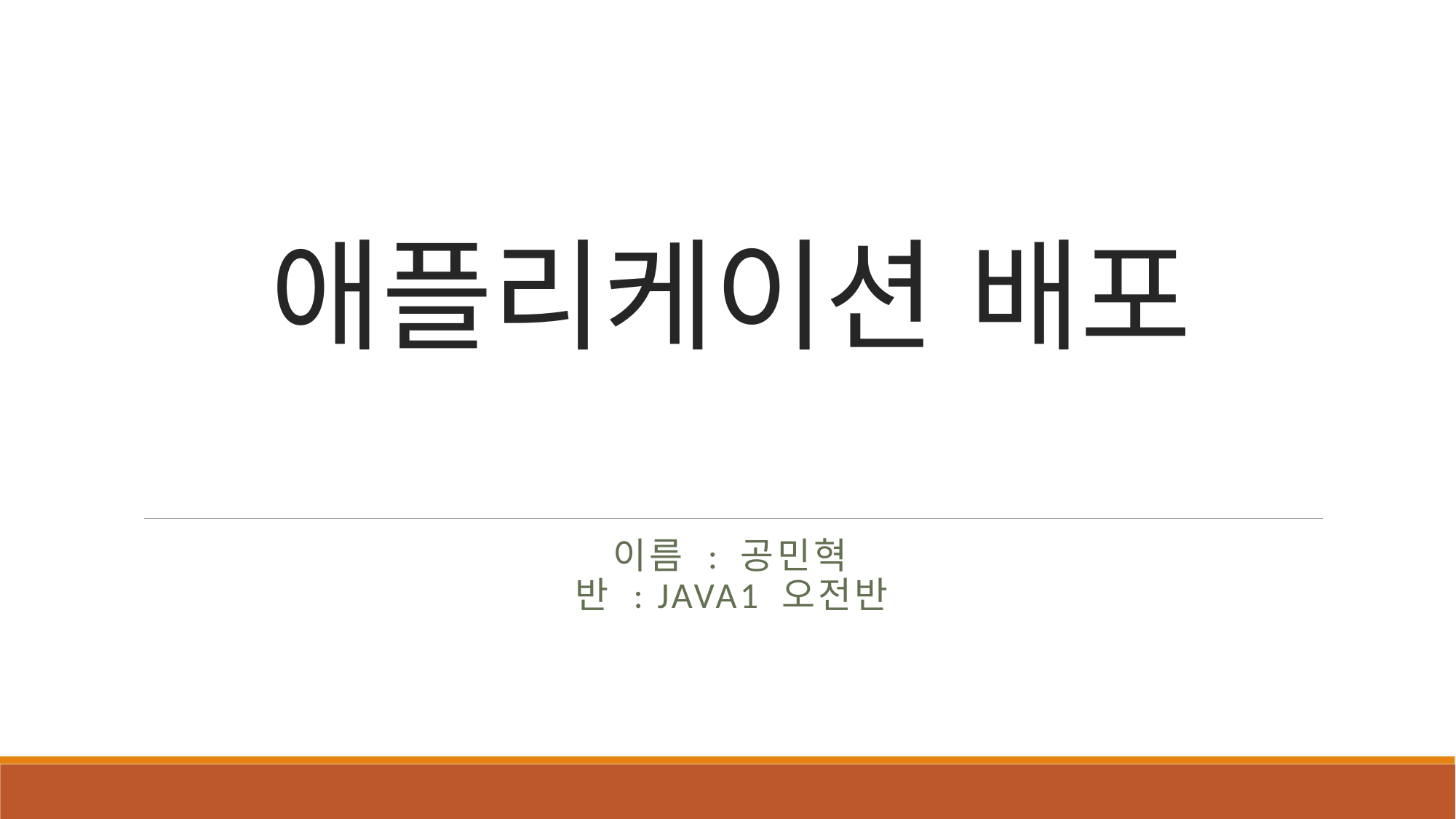

# 애플리케이션 배포
이름 : 공민혁
반 : JAVA1 오전반